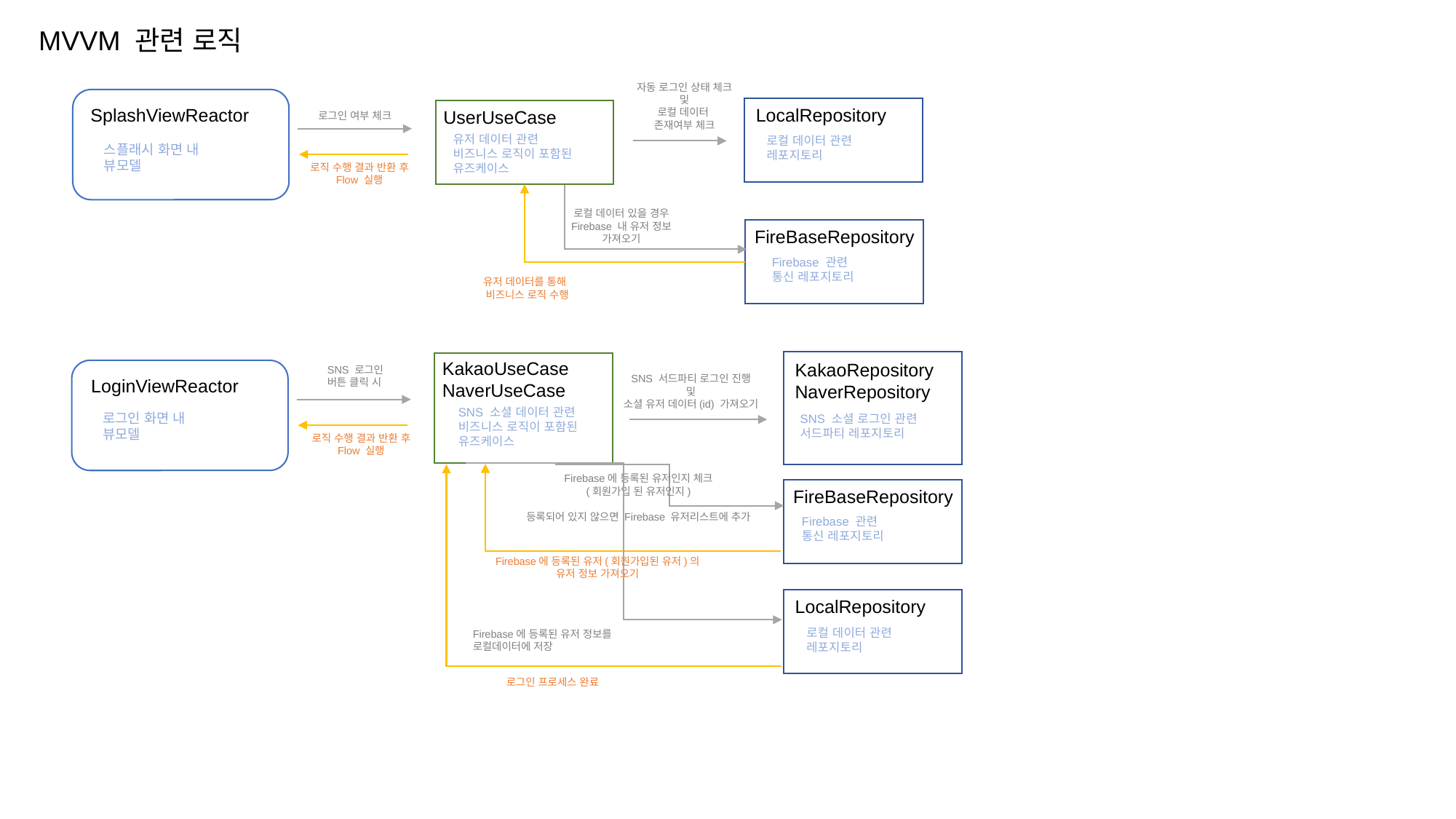

MVVM 관련 로직
자동 로그인 상태 체크
및
로컬 데이터
존재여부 체크

SplashViewReactor

LocalRepository

UserUseCase
로그인 여부 체크
유저 데이터 관련
비즈니스 로직이 포함된
유즈케이스
로컬 데이터 관련
레포지토리
스플래시 화면 내
뷰모델
로직 수행 결과 반환 후
Flow 실행
로컬 데이터 있을 경우
Firebase 내 유저 정보
가져오기

FireBaseRepository
Firebase 관련
통신 레포지토리
유저 데이터를 통해
 비즈니스 로직 수행
KakaoUseCase
NaverUseCase

KakaoRepository
NaverRepository
SNS 로그인
버튼 클릭 시

SNS 서드파티 로그인 진행
및
소셜 유저 데이터(id) 가져오기
LoginViewReactor
SNS 소셜 데이터 관련
비즈니스 로직이 포함된
유즈케이스
로그인 화면 내
뷰모델
SNS 소셜 로그인 관련
서드파티 레포지토리
로직 수행 결과 반환 후
Flow 실행
Firebase에 등록된 유저인지 체크
(회원가입 된 유저인지)

등록되어 있지 않으면 Firebase 유저리스트에 추가

FireBaseRepository
Firebase 관련
통신 레포지토리
Firebase에 등록된 유저(회원가입된 유저)의
유저 정보 가져오기

LocalRepository
로컬 데이터 관련
레포지토리
Firebase에 등록된 유저 정보를
로컬데이터에 저장
로그인 프로세스 완료